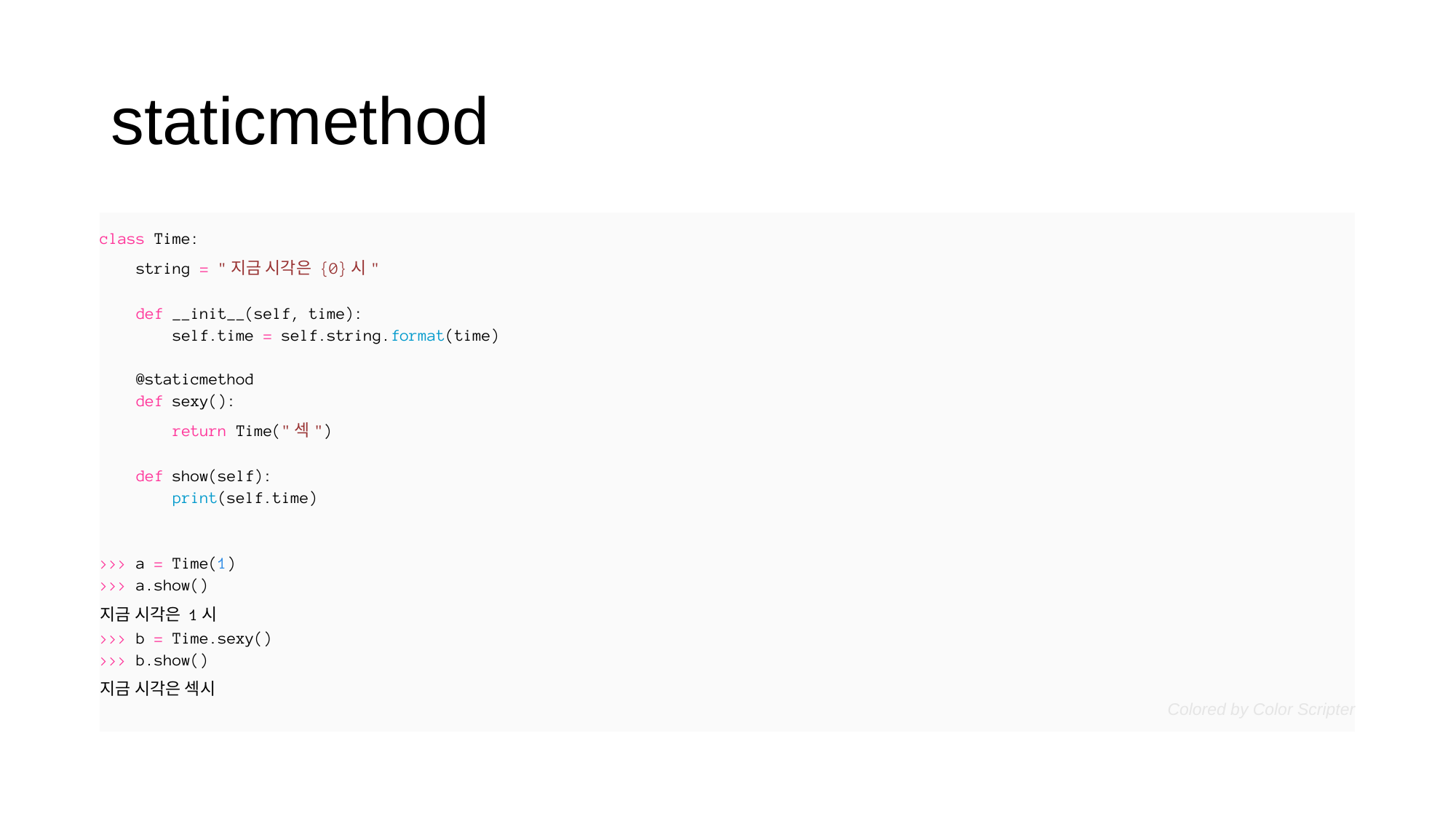

# staticmethod
| class Time:     string = "지금 시각은 {0}시"       def \_\_init\_\_(self, time):         self.time = self.string.format(time)       @staticmethod     def sexy():         return Time("섹")       def show(self):         print(self.time)     >>> a = Time(1) >>> a.show() 지금 시각은 1시 >>> b = Time.sexy() >>> b.show() 지금 시각은 섹시 Colored by Color Scripter |
| --- |